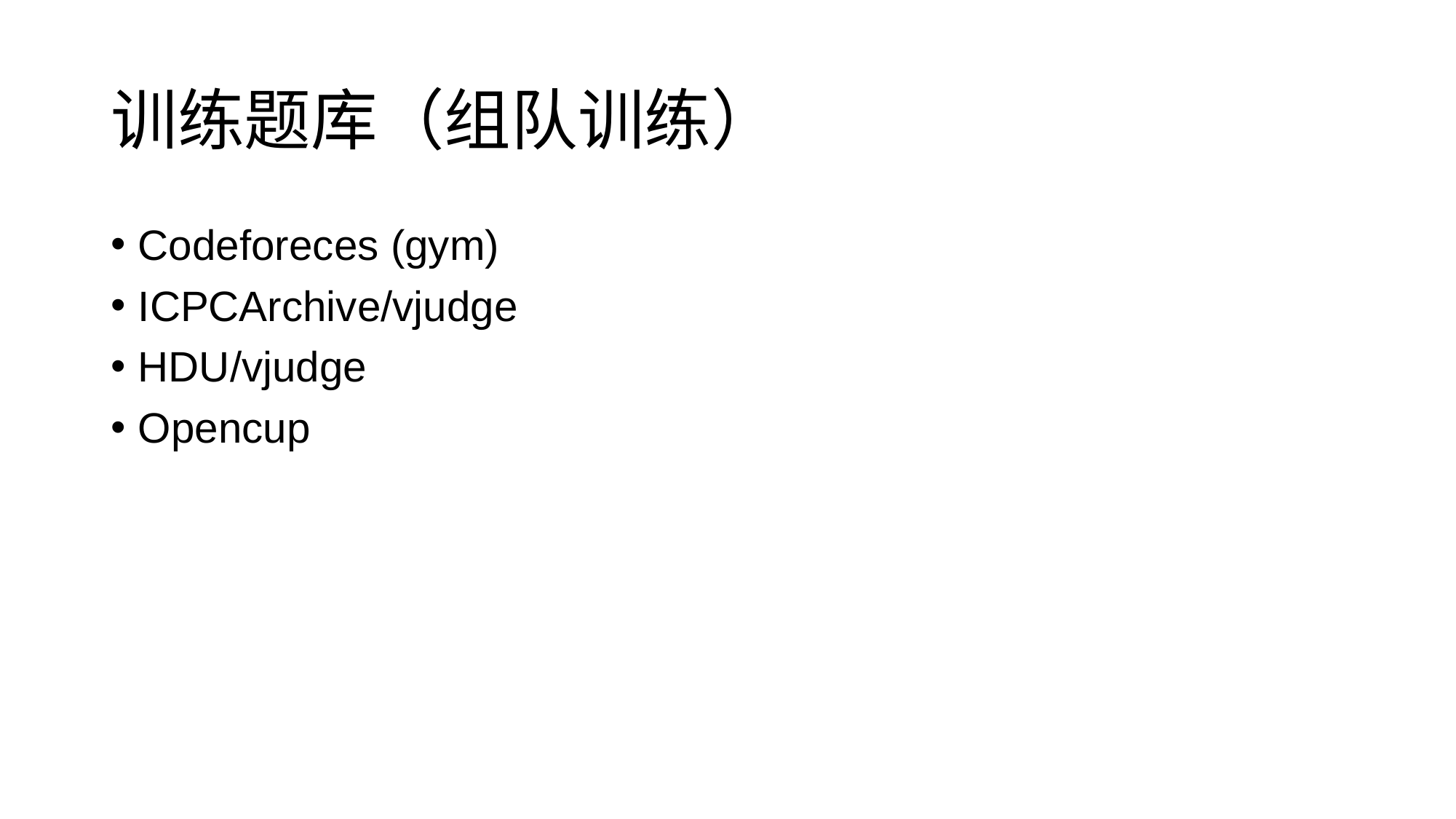

# 训练题库（组队训练）
Codeforeces (gym)
ICPCArchive/vjudge
HDU/vjudge
Opencup